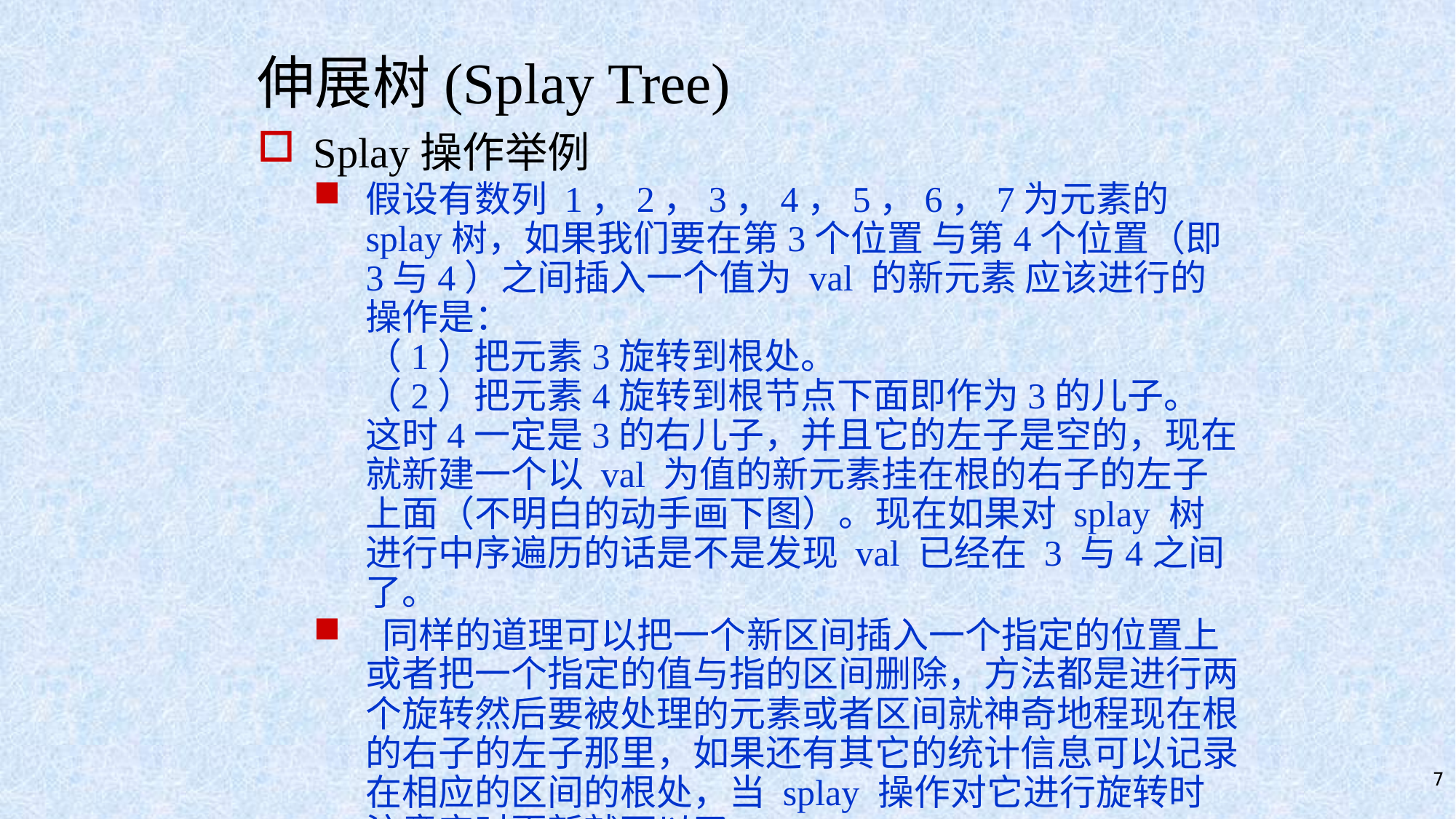

# 伸展树(Splay Tree)
Splay操作举例
假设有数列 1，2，3，4，5，6，7为元素的 splay树，如果我们要在第3个位置 与第4个位置（即3与4）之间插入一个值为 val 的新元素 应该进行的操作是：
（1）把元素3旋转到根处。
（2）把元素4旋转到根节点下面即作为3的儿子。
这时4一定是3的右儿子，并且它的左子是空的，现在就新建一个以 val 为值的新元素挂在根的右子的左子上面（不明白的动手画下图）。现在如果对 splay 树进行中序遍历的话是不是发现 val 已经在 3 与4之间了。
 同样的道理可以把一个新区间插入一个指定的位置上或者把一个指定的值与指的区间删除，方法都是进行两个旋转然后要被处理的元素或者区间就神奇地程现在根的右子的左子那里，如果还有其它的统计信息可以记录在相应的区间的根处，当 splay 操作对它进行旋转时注意实时更新就可以了
7